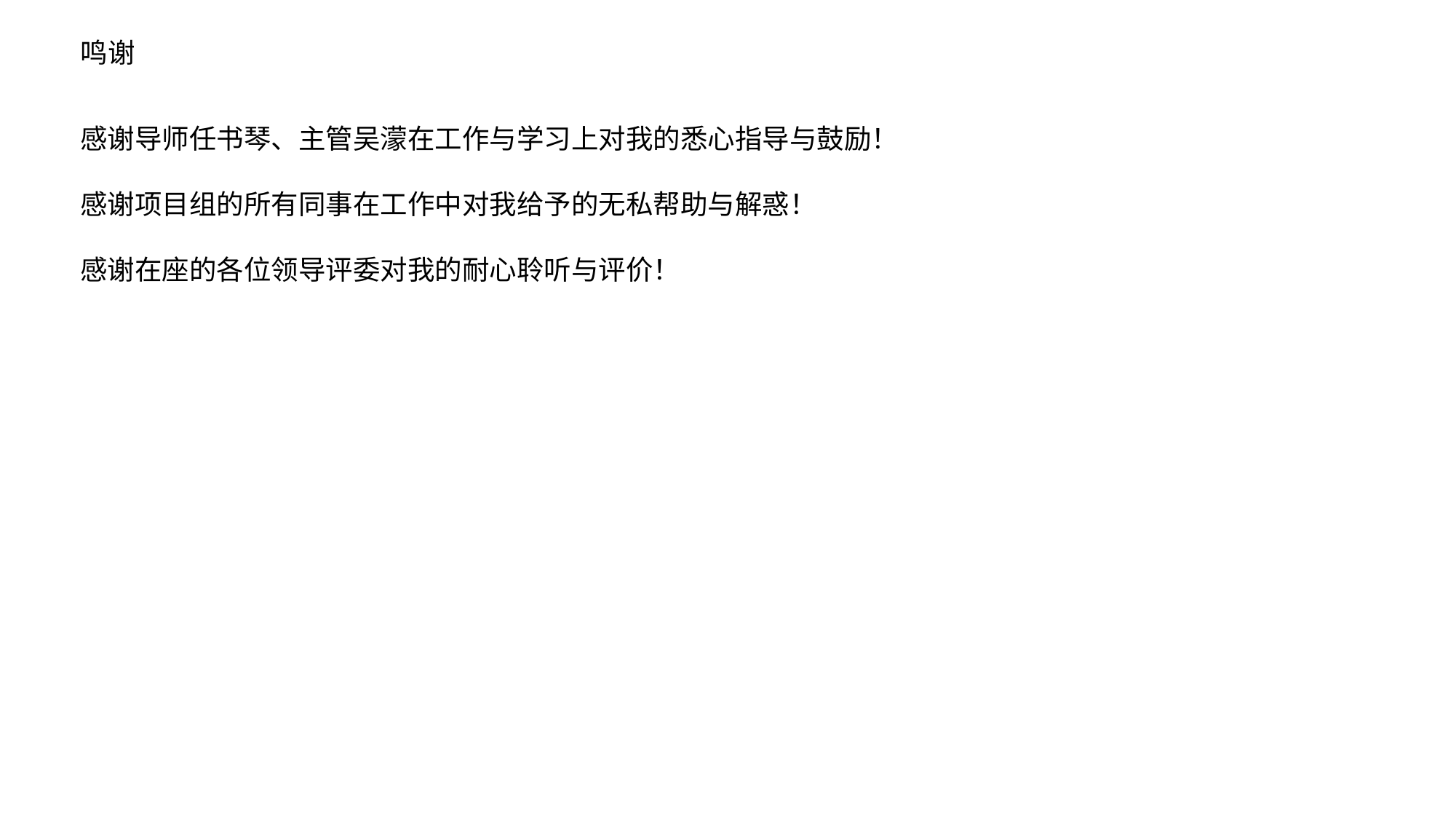

鸣谢
感谢导师任书琴、主管吴濛在工作与学习上对我的悉心指导与鼓励！

感谢项目组的所有同事在工作中对我给予的无私帮助与解惑！

感谢在座的各位领导评委对我的耐心聆听与评价！